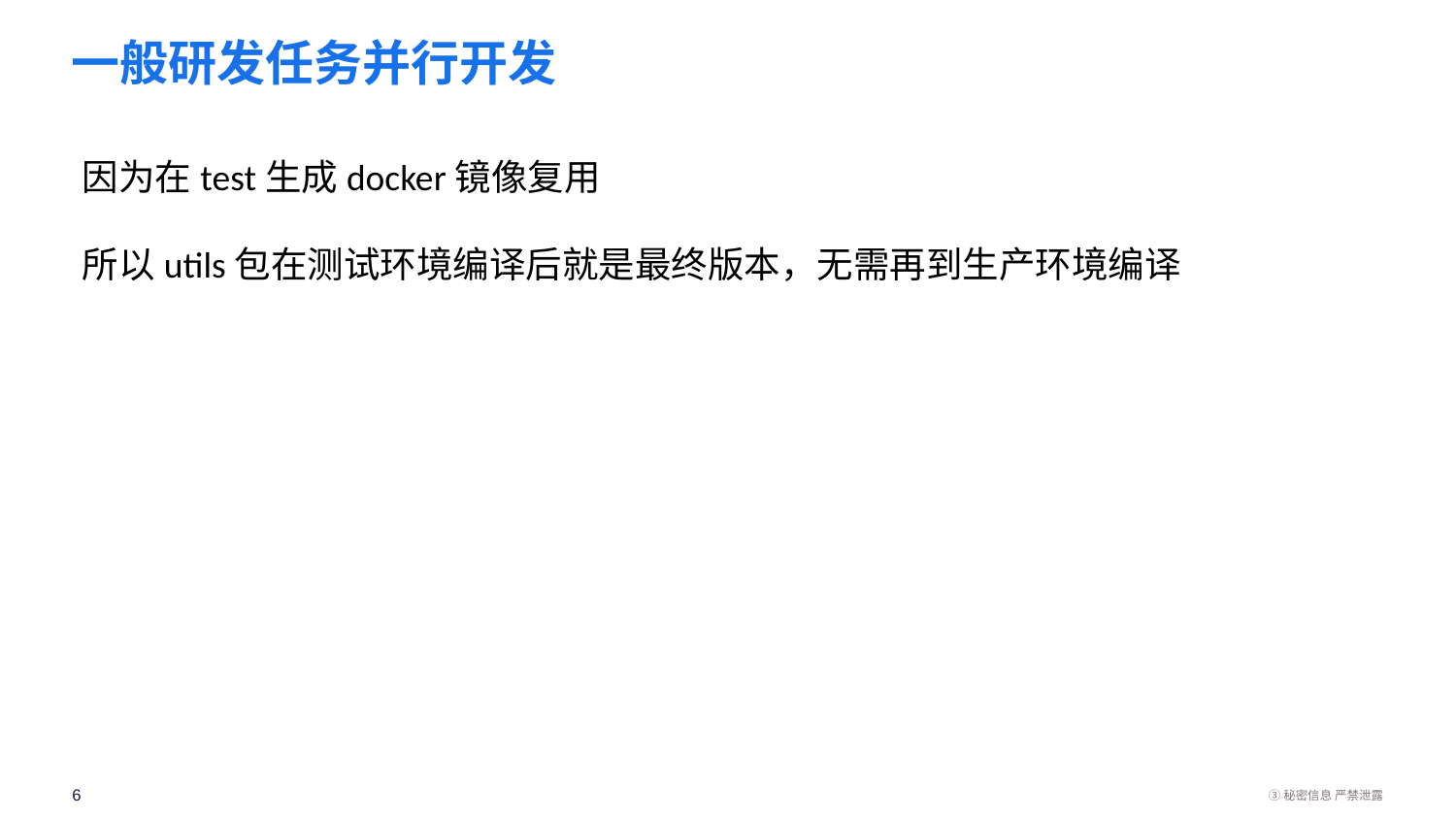

# 一般研发任务并行开发
因为在test生成docker镜像复用

所以utils包在测试环境编译后就是最终版本，无需再到生产环境编译